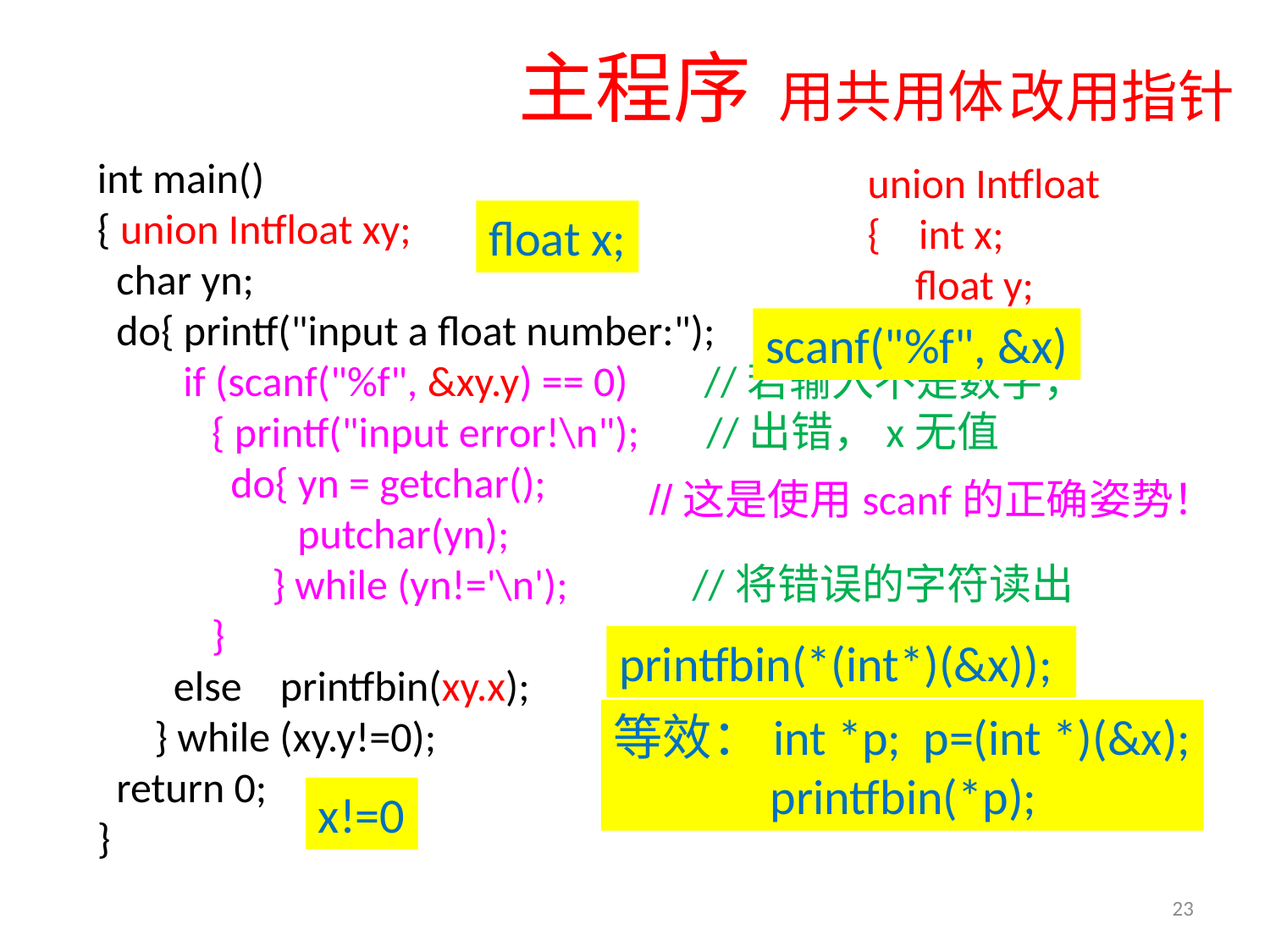

# 主程序
用共用体
改用指针
int main()
{ union Intfloat xy;
  char yn;
  do{ printf("input a float number:");
         if (scanf("%f", &xy.y) == 0)        //若输入不是数字，
            { printf("input error!\n");       //出错，x无值
              do{ yn = getchar();
                     putchar(yn);
	     } while (yn!='\n');             //将错误的字符读出
            }
        else    printfbin(xy.x);
      } while (xy.y!=0);                         //输入为0时程序结束
  return 0;
}
union Intfloat
{    int x;
     float y;
};
float x;
scanf("%f", &x)
//这是使用scanf的正确姿势！
printfbin(*(int*)(&x));
等效：int *p;  p=(int *)(&x);
              printfbin(*p);
x!=0
23